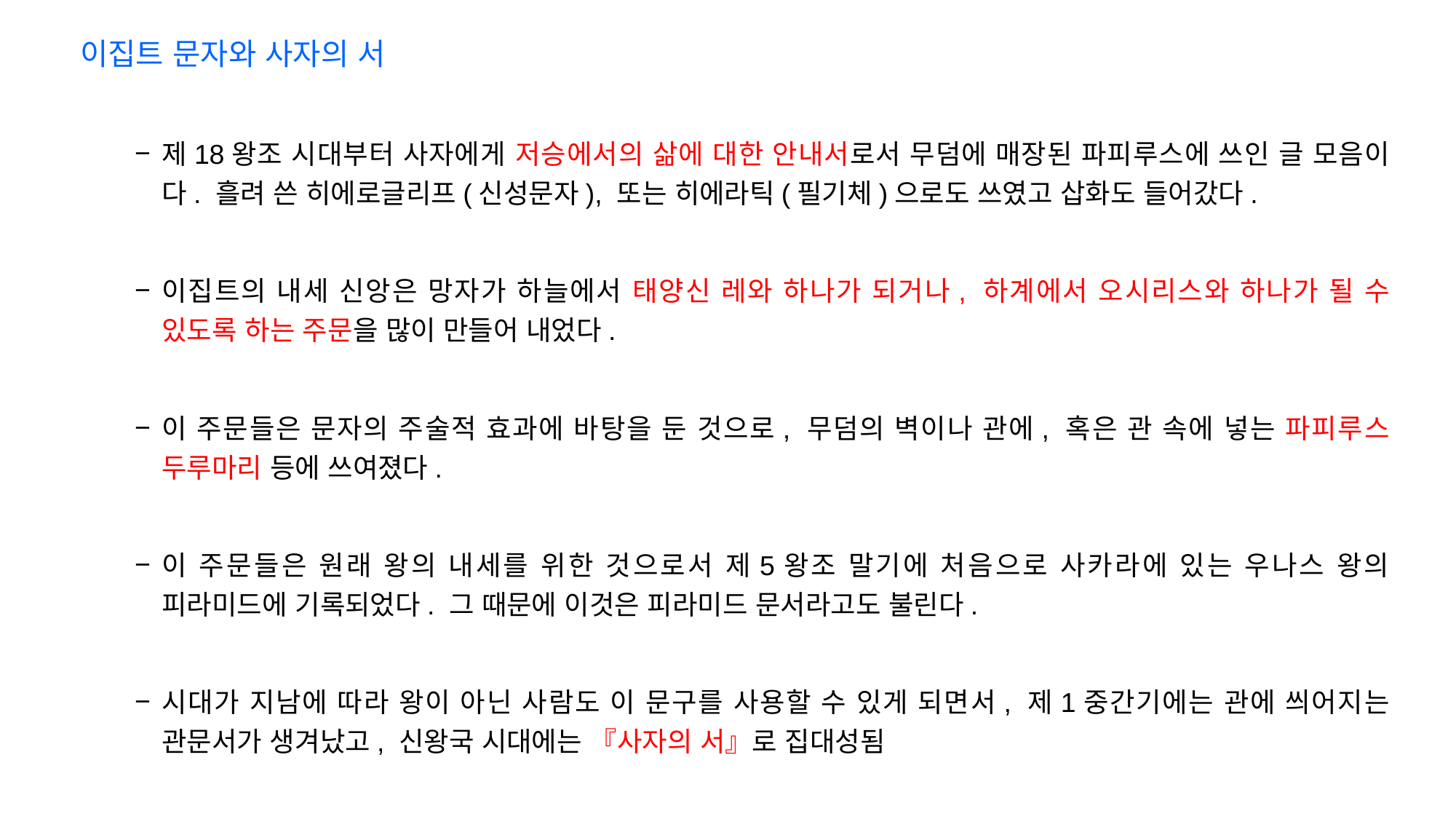

이집트 문자와 사자의 서

제18왕조 시대부터 사자에게 저승에서의 삶에 대한 안내서로서 무덤에 매장된 파피루스에 쓰인 글 모음이다. 흘려 쓴 히에로글리프(신성문자), 또는 히에라틱(필기체)으로도 쓰였고 삽화도 들어갔다.

이집트의 내세 신앙은 망자가 하늘에서 태양신 레와 하나가 되거나, 하계에서 오시리스와 하나가 될 수 있도록 하는 주문을 많이 만들어 내었다.

이 주문들은 문자의 주술적 효과에 바탕을 둔 것으로, 무덤의 벽이나 관에, 혹은 관 속에 넣는 파피루스 두루마리 등에 쓰여졌다.

이 주문들은 원래 왕의 내세를 위한 것으로서 제5왕조 말기에 처음으로 사카라에 있는 우나스 왕의 피라미드에 기록되었다. 그 때문에 이것은 피라미드 문서라고도 불린다.

시대가 지남에 따라 왕이 아닌 사람도 이 문구를 사용할 수 있게 되면서, 제1중간기에는 관에 씌어지는 관문서가 생겨났고, 신왕국 시대에는 『사자의 서』로 집대성됨